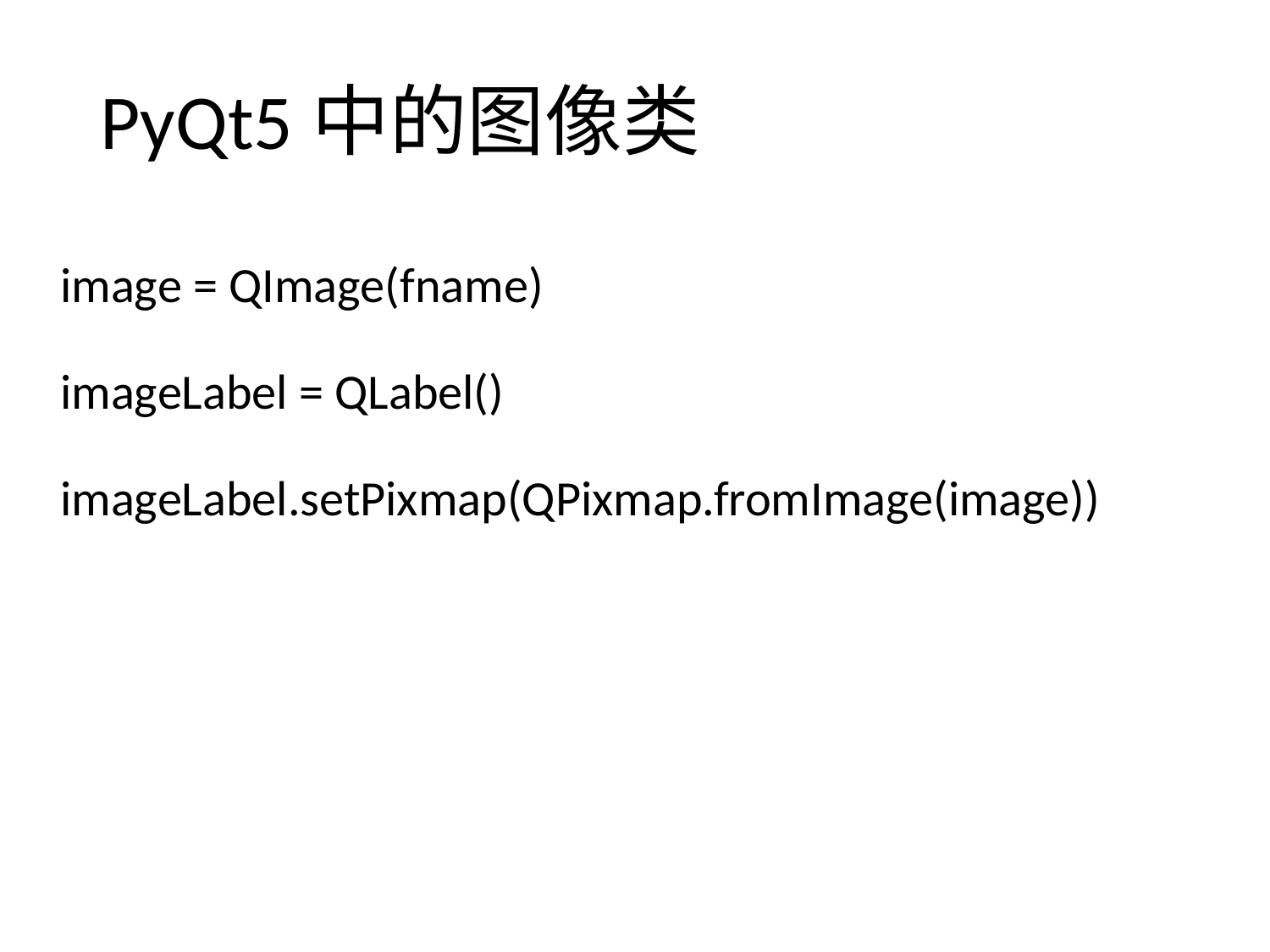

# PyQt5中的图像类
image = QImage(fname)
imageLabel = QLabel()
imageLabel.setPixmap(QPixmap.fromImage(image))